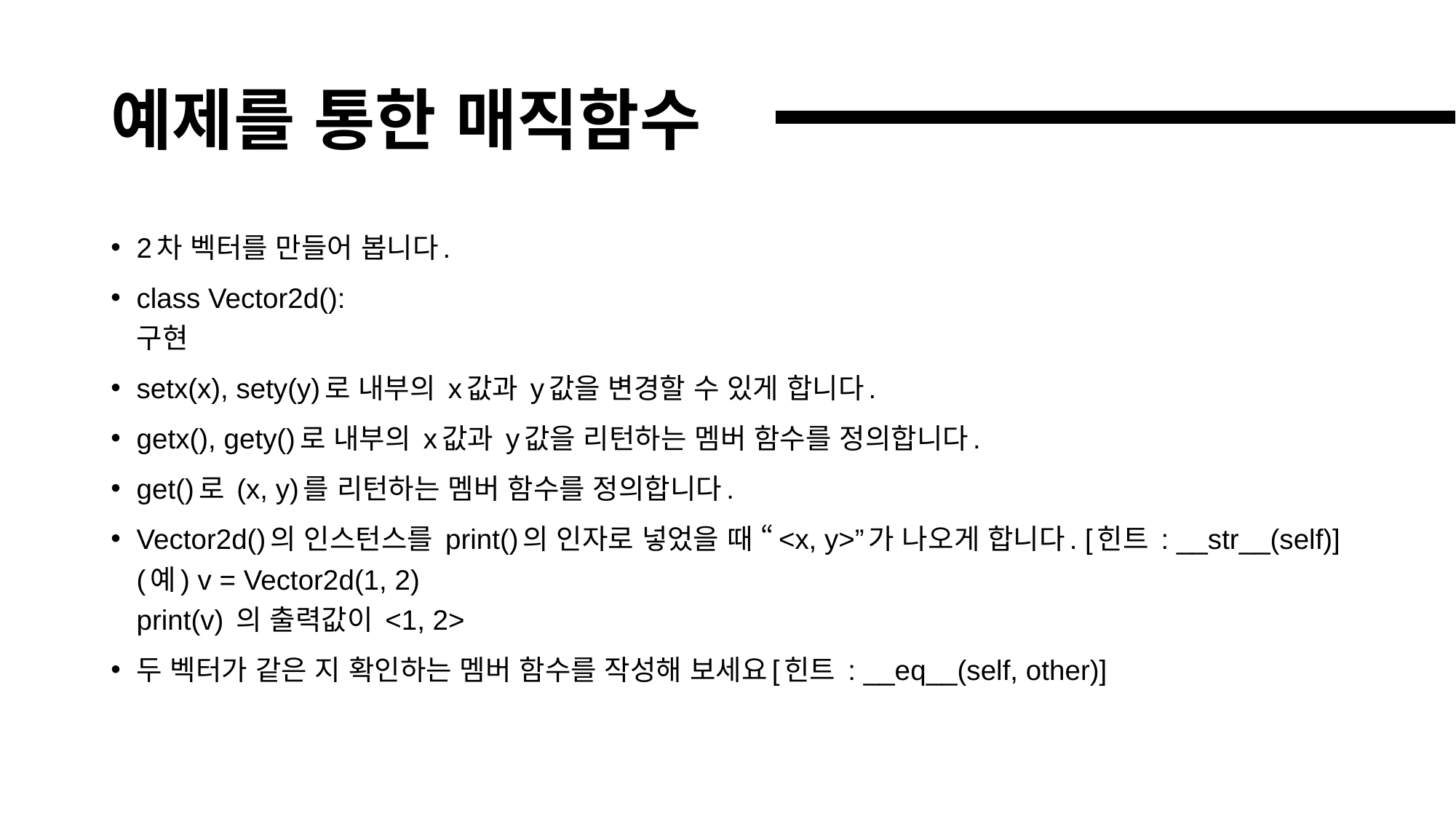

# 예제를 통한 매직함수

2차 벡터를 만들어 봅니다.
class Vector2d():
구현
setx(x), sety(y)로 내부의 x값과 y값을 변경할 수 있게 합니다.
getx(), gety()로 내부의 x값과 y값을 리턴하는 멤버 함수를 정의합니다.
get()로 (x, y)를 리턴하는 멤버 함수를 정의합니다.
Vector2d()의 인스턴스를 print()의 인자로 넣었을 때 “<x, y>”가 나오게 합니다. [힌트 : __str__(self)]
(예) v = Vector2d(1, 2)
print(v) 의 출력값이 <1, 2>
두 벡터가 같은 지 확인하는 멤버 함수를 작성해 보세요[힌트 : __eq__(self, other)]